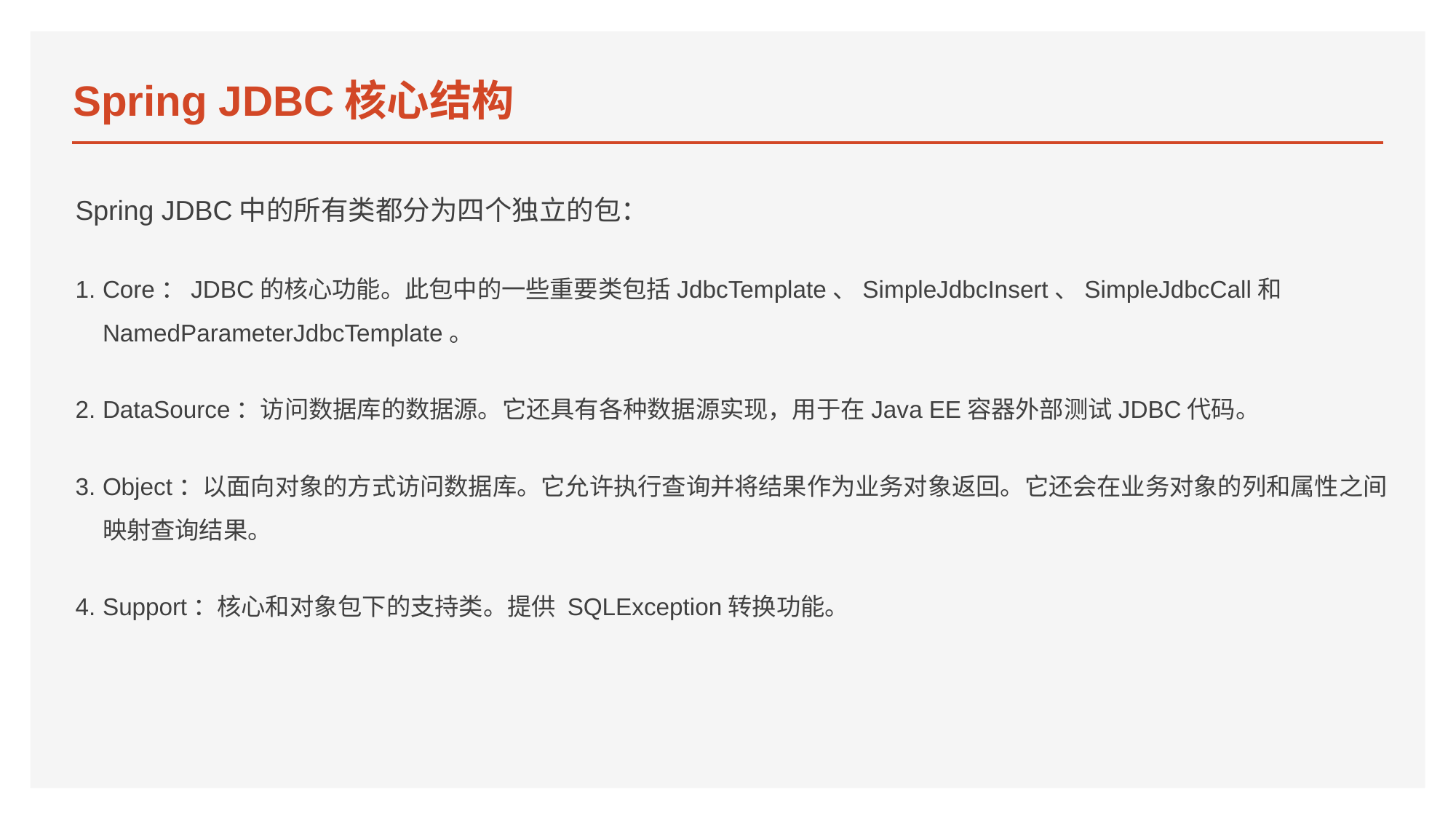

# Spring JDBC核心结构
Spring JDBC中的所有类都分为四个独立的包：
Core：JDBC的核心功能。此包中的一些重要类包括JdbcTemplate、SimpleJdbcInsert、SimpleJdbcCall和 NamedParameterJdbcTemplate。
DataSource：访问数据库的数据源。它还具有各种数据源实现，用于在Java EE容器外部测试JDBC代码。
Object：以面向对象的方式访问数据库。它允许执行查询并将结果作为业务对象返回。它还会在业务对象的列和属性之间映射查询结果。
Support：核心和对象包下的支持类。提供 SQLException转换功能。